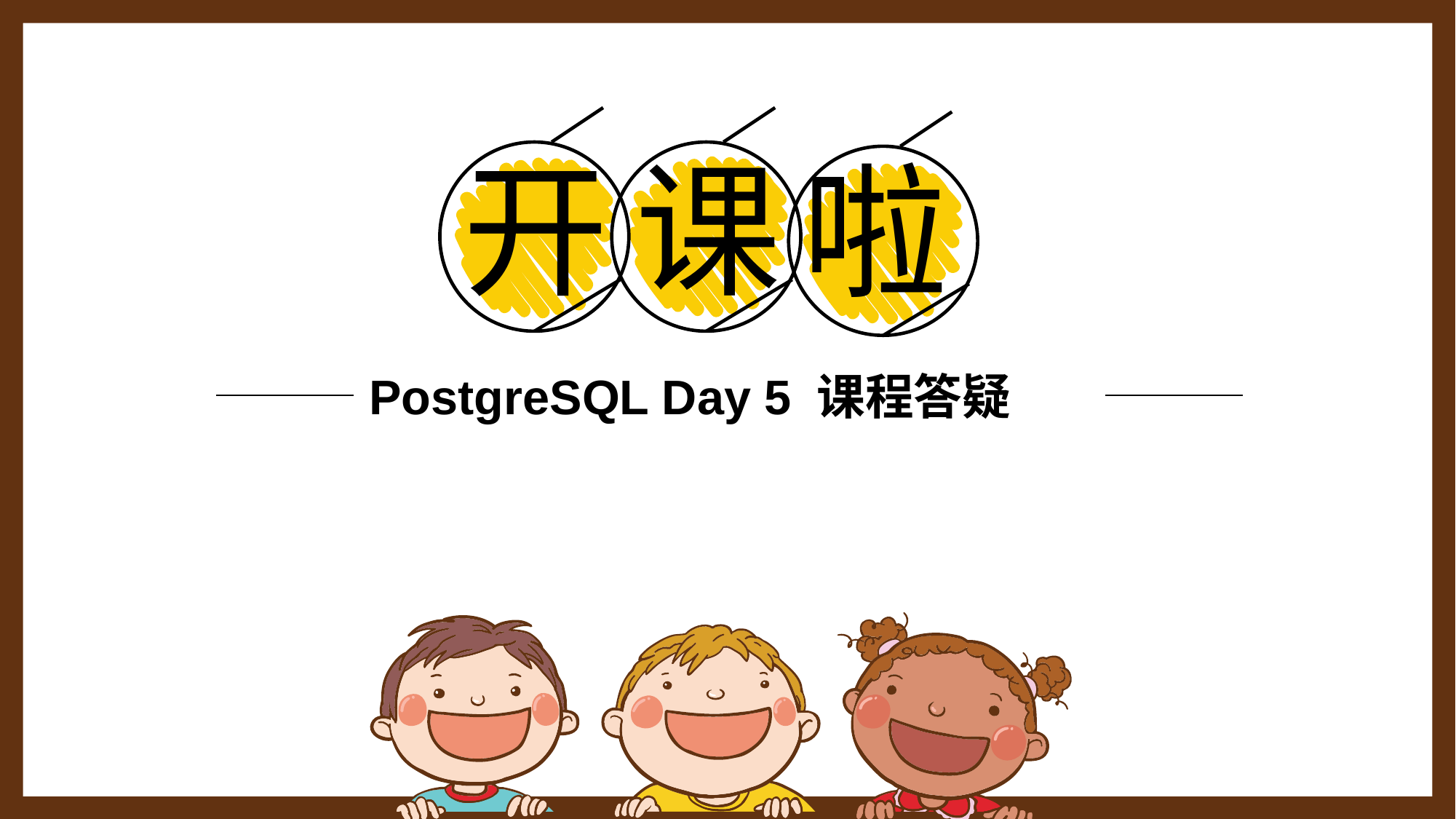

开
课
啦

PostgreSQL Day 5 课程答疑